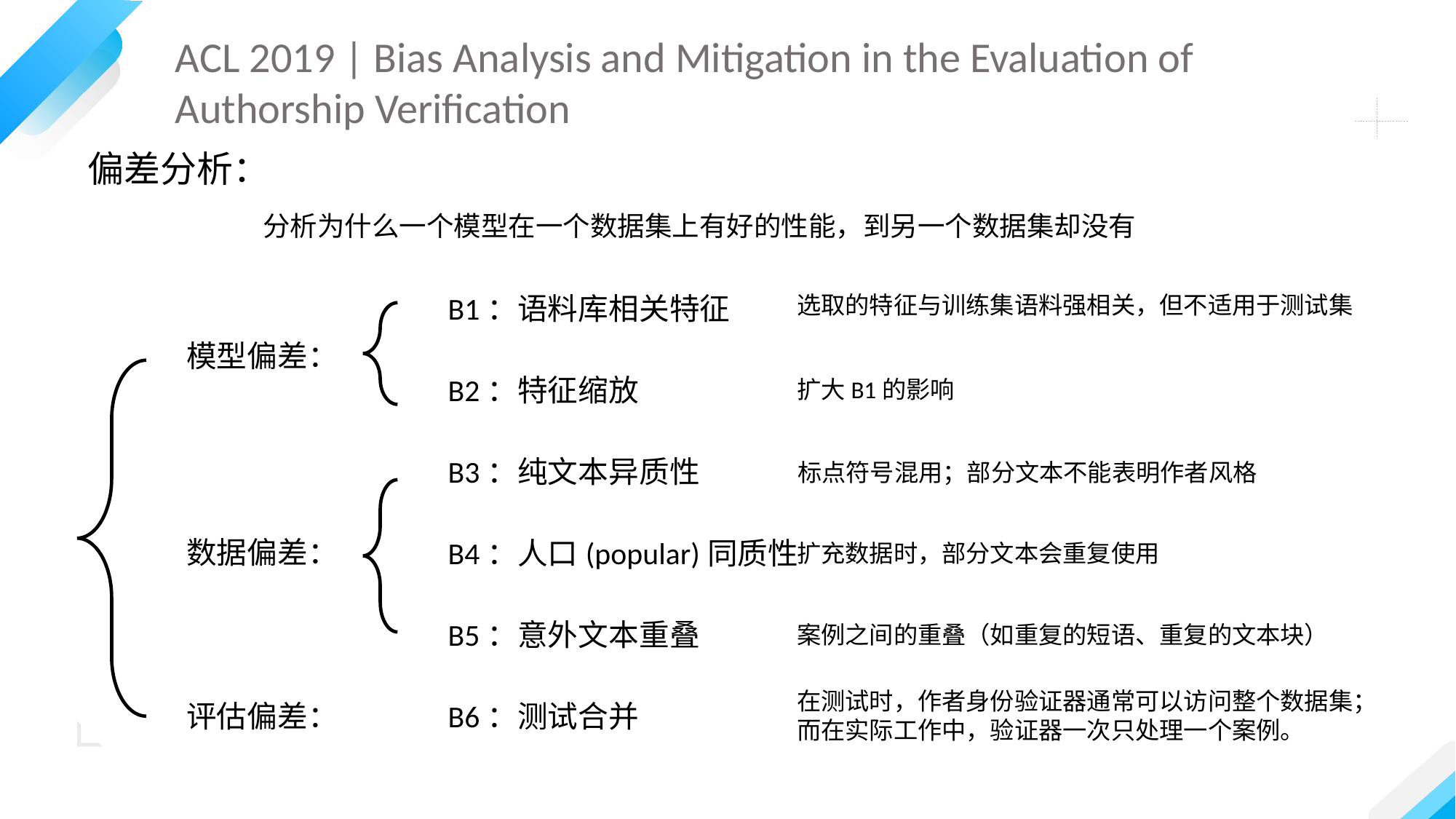

ACL 2019 | Bias Analysis and Mitigation in the Evaluation of Authorship Verification

偏差分析：
分析为什么一个模型在一个数据集上有好的性能，到另一个数据集却没有
B1：语料库相关特征
选取的特征与训练集语料强相关，但不适用于测试集

模型偏差：

B2：特征缩放
扩大B1的影响
B3：纯文本异质性
标点符号混用；部分文本不能表明作者风格

数据偏差：
B4：人口(popular)同质性
扩充数据时，部分文本会重复使用
B5：意外文本重叠
案例之间的重叠（如重复的短语、重复的文本块）
在测试时，作者身份验证器通常可以访问整个数据集；而在实际工作中，验证器一次只处理一个案例。
评估偏差：
B6：测试合并